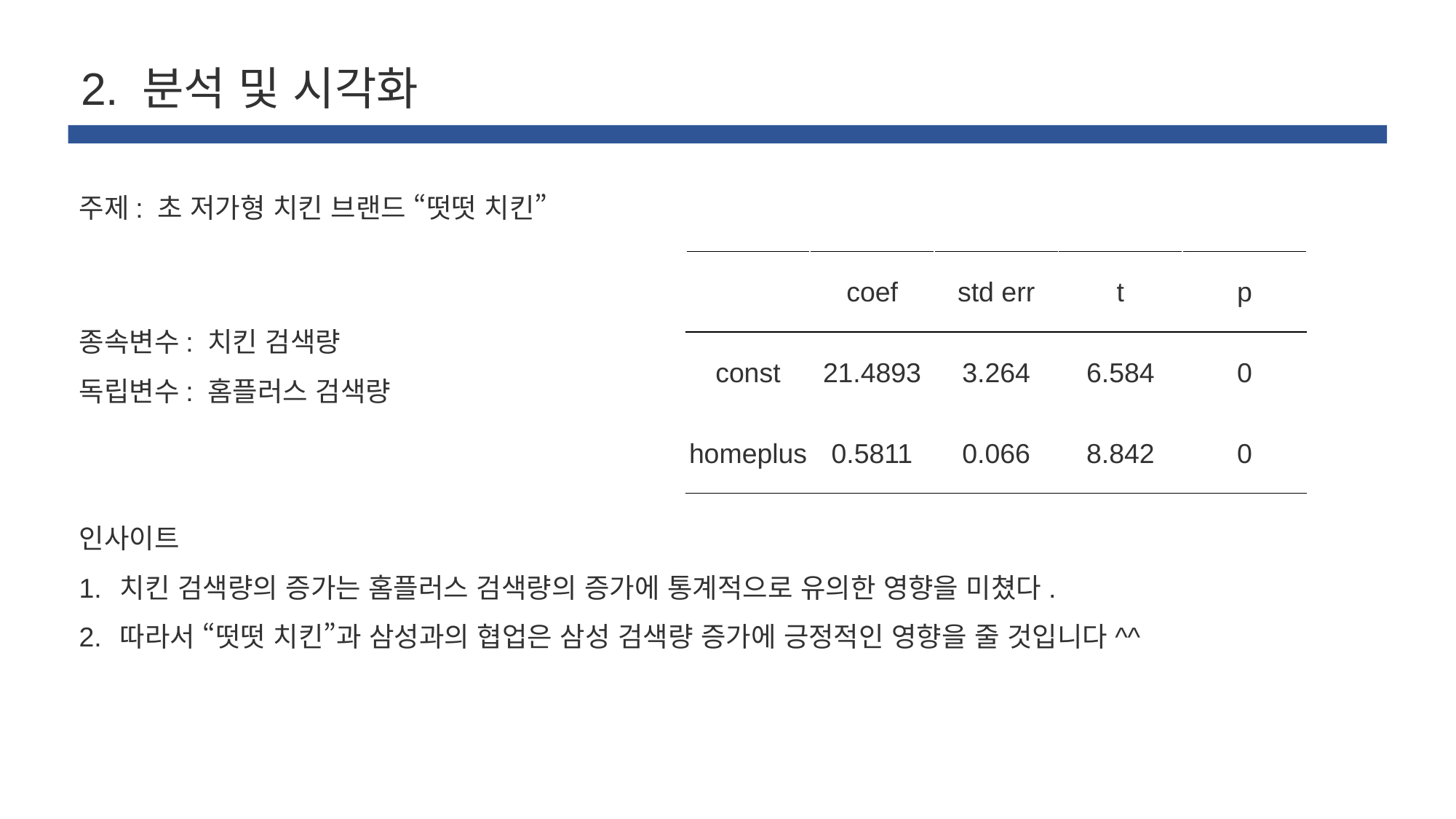

2. 분석 및 시각화

주제: 초 저가형 치킨 브랜드 “떳떳 치킨”
|  | coef | std err | t | p |
| --- | --- | --- | --- | --- |
| const | 21.4893 | 3.264 | 6.584 | 0 |
| homeplus | 0.5811 | 0.066 | 8.842 | 0 |
종속변수: 치킨 검색량
독립변수: 홈플러스 검색량

인사이트
치킨 검색량의 증가는 홈플러스 검색량의 증가에 통계적으로 유의한 영향을 미쳤다.
따라서 “떳떳 치킨”과 삼성과의 협업은 삼성 검색량 증가에 긍정적인 영향을 줄 것입니다^^